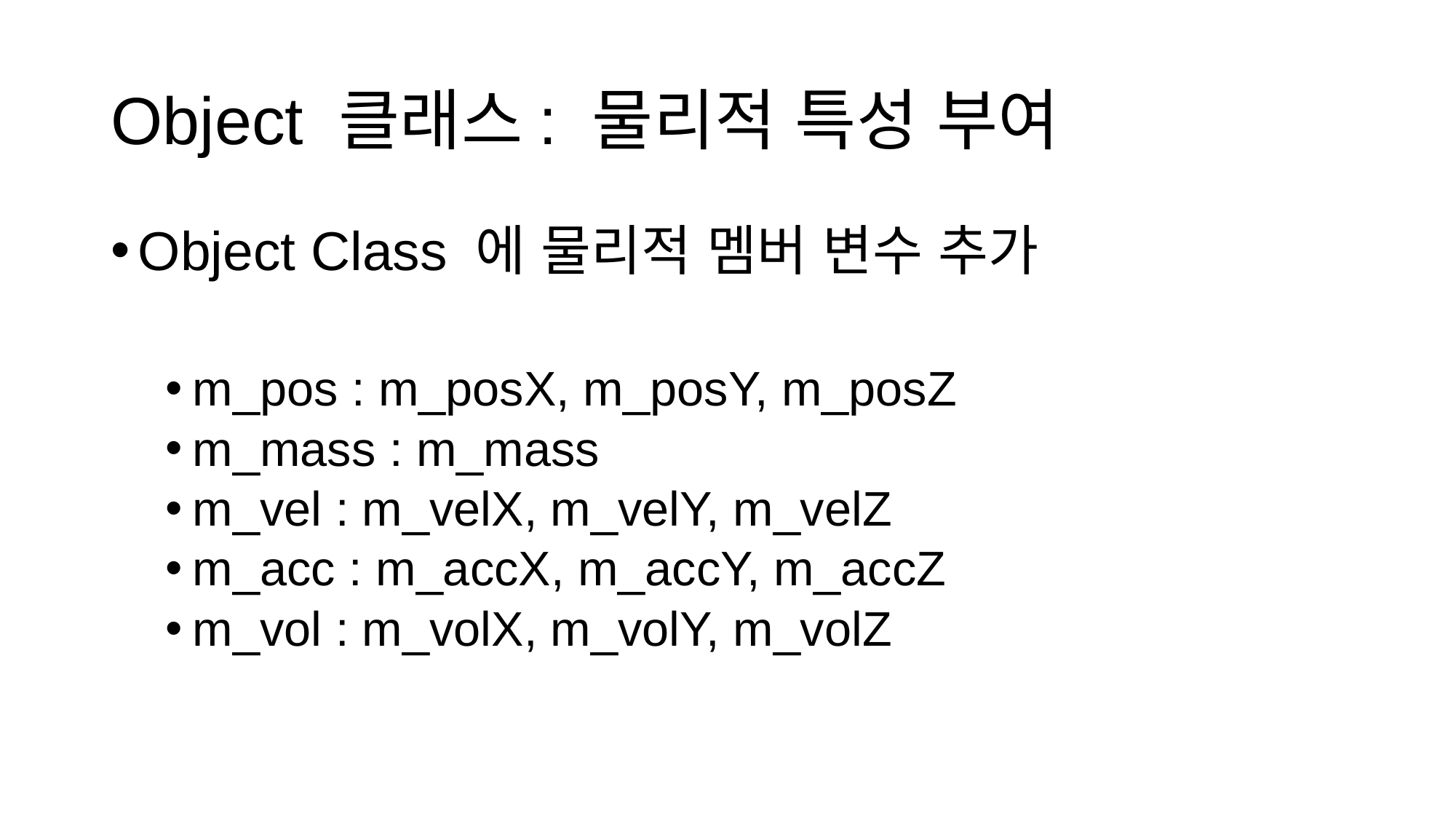

# Object 클래스: 물리적 특성 부여
Object Class 에 물리적 멤버 변수 추가

m_pos : m_posX, m_posY, m_posZ
m_mass : m_mass
m_vel : m_velX, m_velY, m_velZ
m_acc : m_accX, m_accY, m_accZ
m_vol : m_volX, m_volY, m_volZ